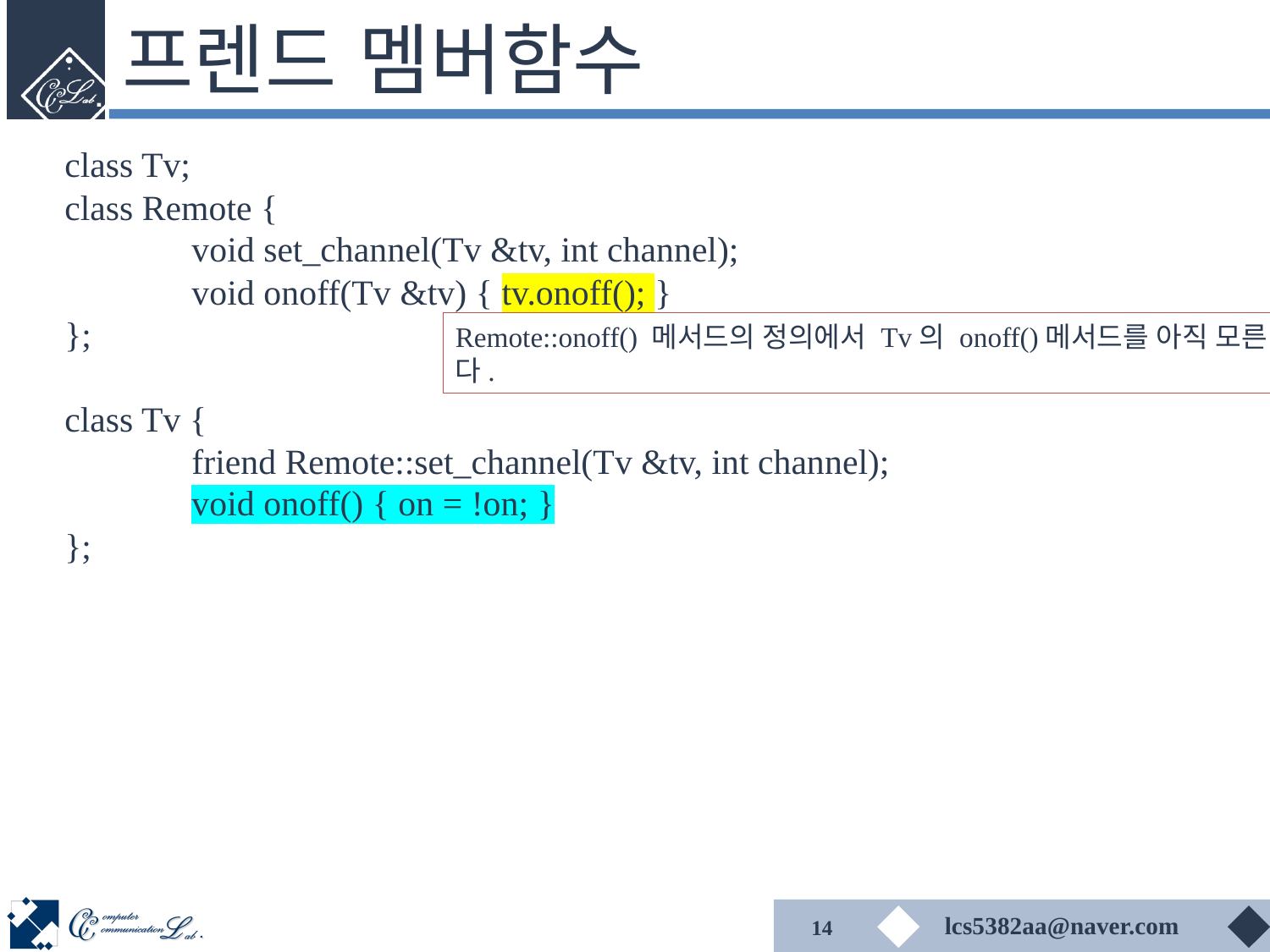

# 프렌드 멤버함수
class Tv;
class Remote {
	void set_channel(Tv &tv, int channel);
	void onoff(Tv &tv) { tv.onoff(); }
};

class Tv {
	friend Remote::set_channel(Tv &tv, int channel);
	void onoff() { on = !on; }
};
Remote::onoff() 메서드의 정의에서 Tv의 onoff()메서드를 아직 모른
다.